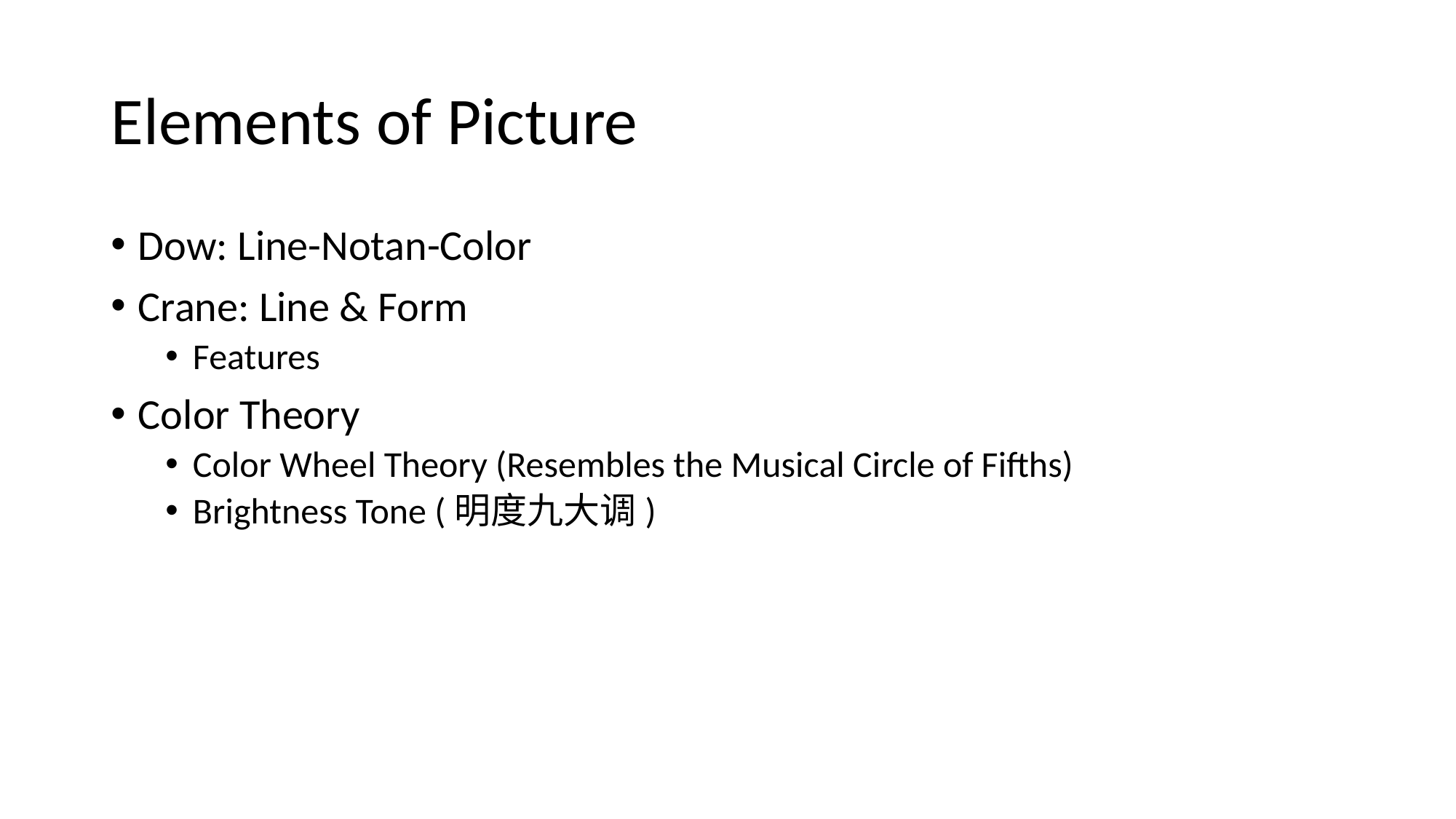

# Elements of Picture
Dow: Line-Notan-Color
Crane: Line & Form
Features
Color Theory
Color Wheel Theory (Resembles the Musical Circle of Fifths)
Brightness Tone (明度九大调)